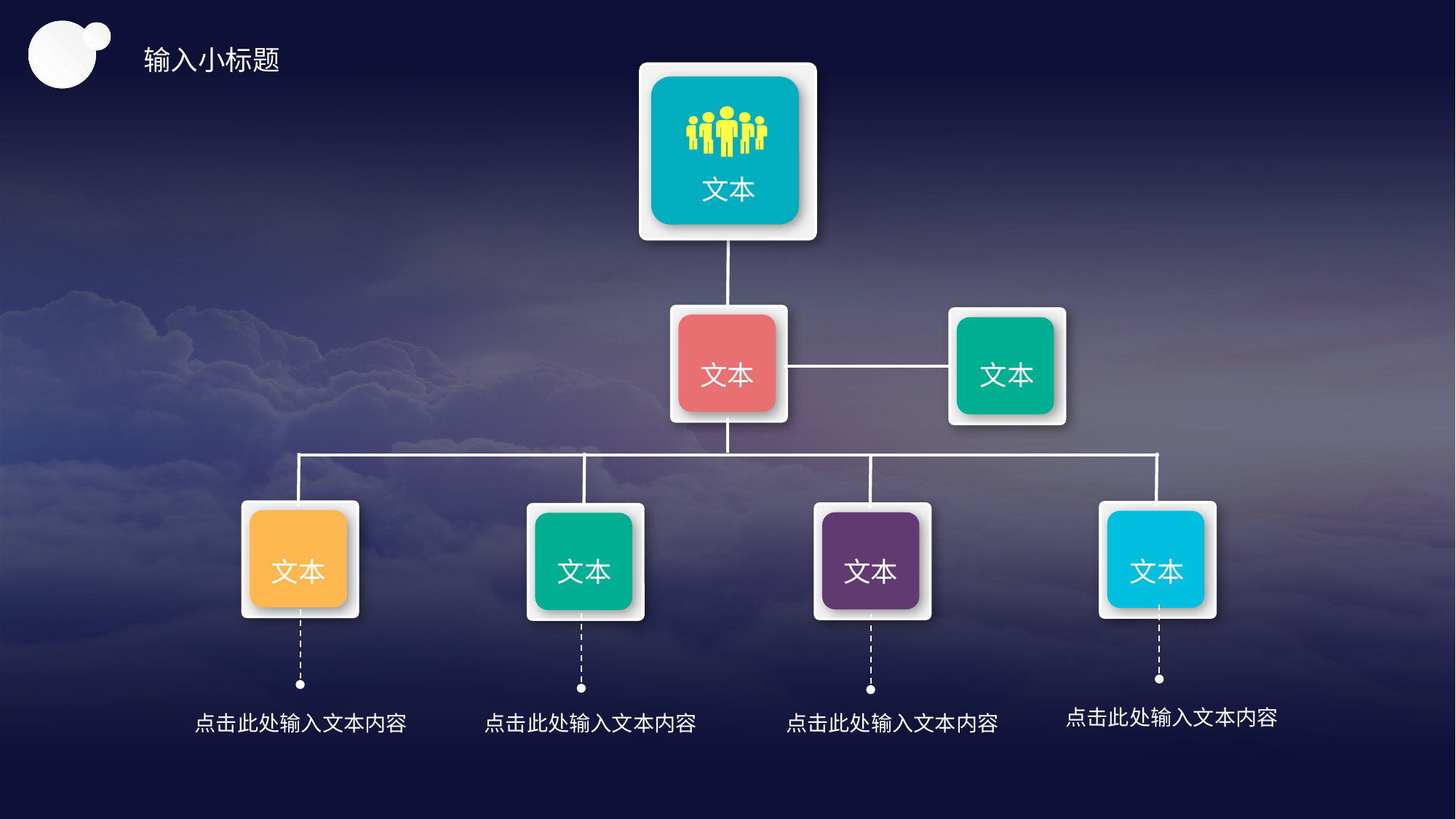

输入小标题

文本

文本
文本

文本
文本
文本
文本
点击此处输入文本内容
点击此处输入文本内容
点击此处输入文本内容
点击此处输入文本内容